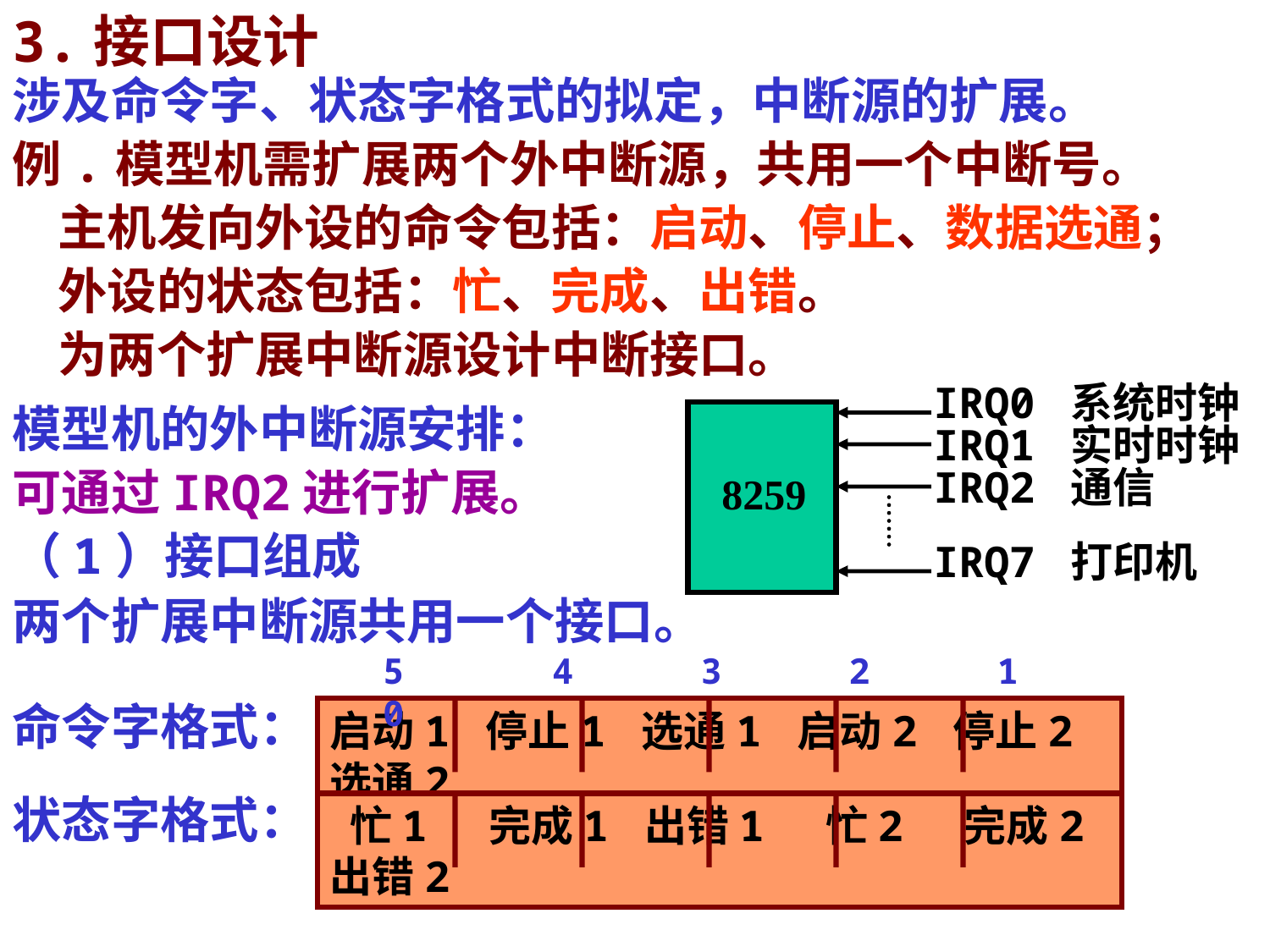

3.接口设计
涉及命令字、状态字格式的拟定，中断源的扩展。
例.模型机需扩展两个外中断源，共用一个中断号。
   主机发向外设的命令包括：启动、停止、数据选通；
   外设的状态包括：忙、完成、出错。
   为两个扩展中断源设计中断接口。
IRQ0 系统时钟

8259

IRQ1 实时时钟

IRQ2 通信

IRQ7 打印机

模型机的外中断源安排：
可通过IRQ2进行扩展。
（1）接口组成
两个扩展中断源共用一个接口。
  5       4      3      2      1       0
命令字格式：
启动1 停止1 选通1 启动2 停止2 选通2

状态字格式：
 忙1  完成1 出错1  忙2  完成2 出错2